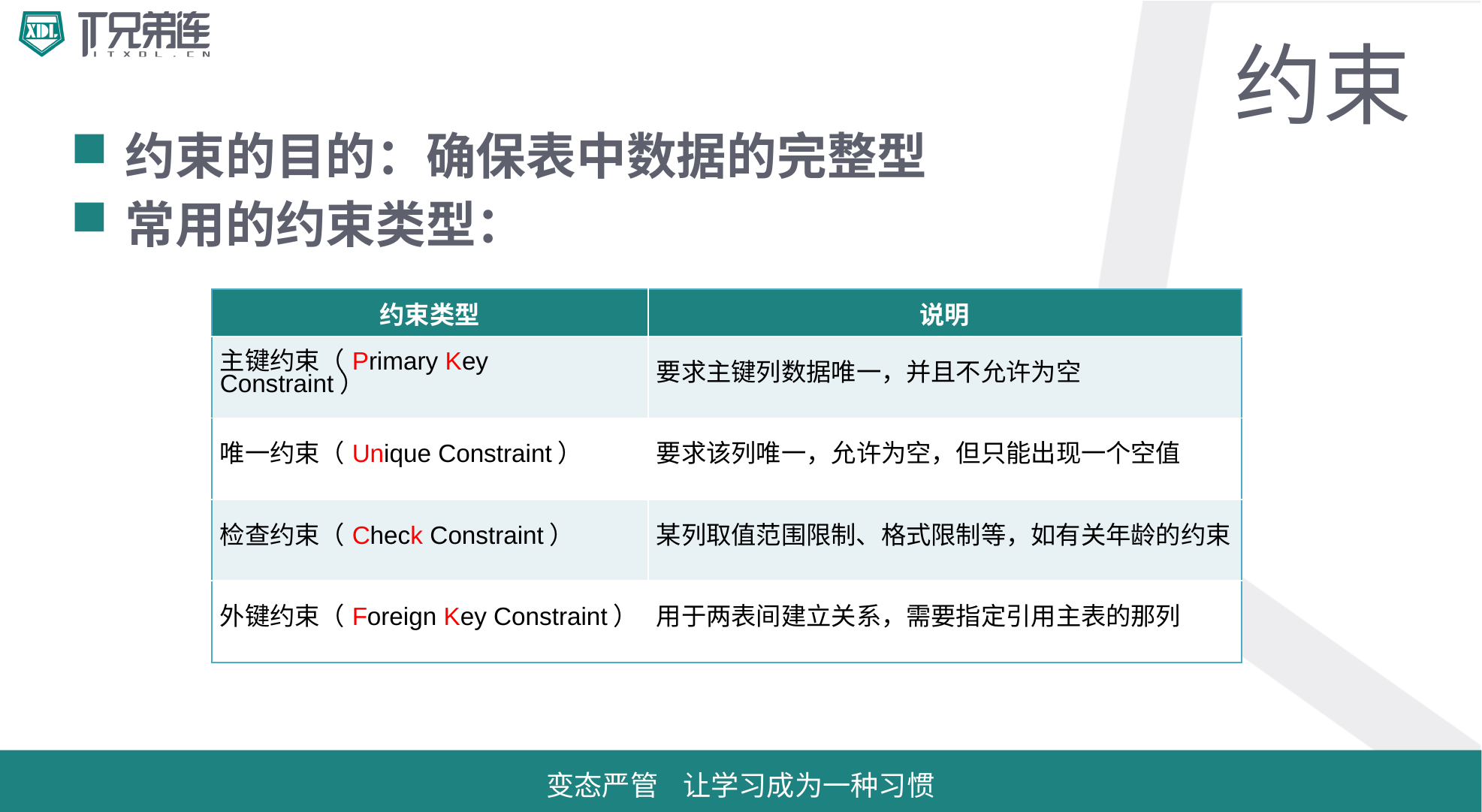

# 约束
约束的目的：确保表中数据的完整型
常用的约束类型：
| 约束类型 | 说明 |
| --- | --- |
| 主键约束（Primary Key Constraint） | 要求主键列数据唯一，并且不允许为空 |
| 唯一约束（Unique Constraint） | 要求该列唯一，允许为空，但只能出现一个空值 |
| 检查约束（Check Constraint） | 某列取值范围限制、格式限制等，如有关年龄的约束 |
| 外键约束（Foreign Key Constraint） | 用于两表间建立关系，需要指定引用主表的那列 |